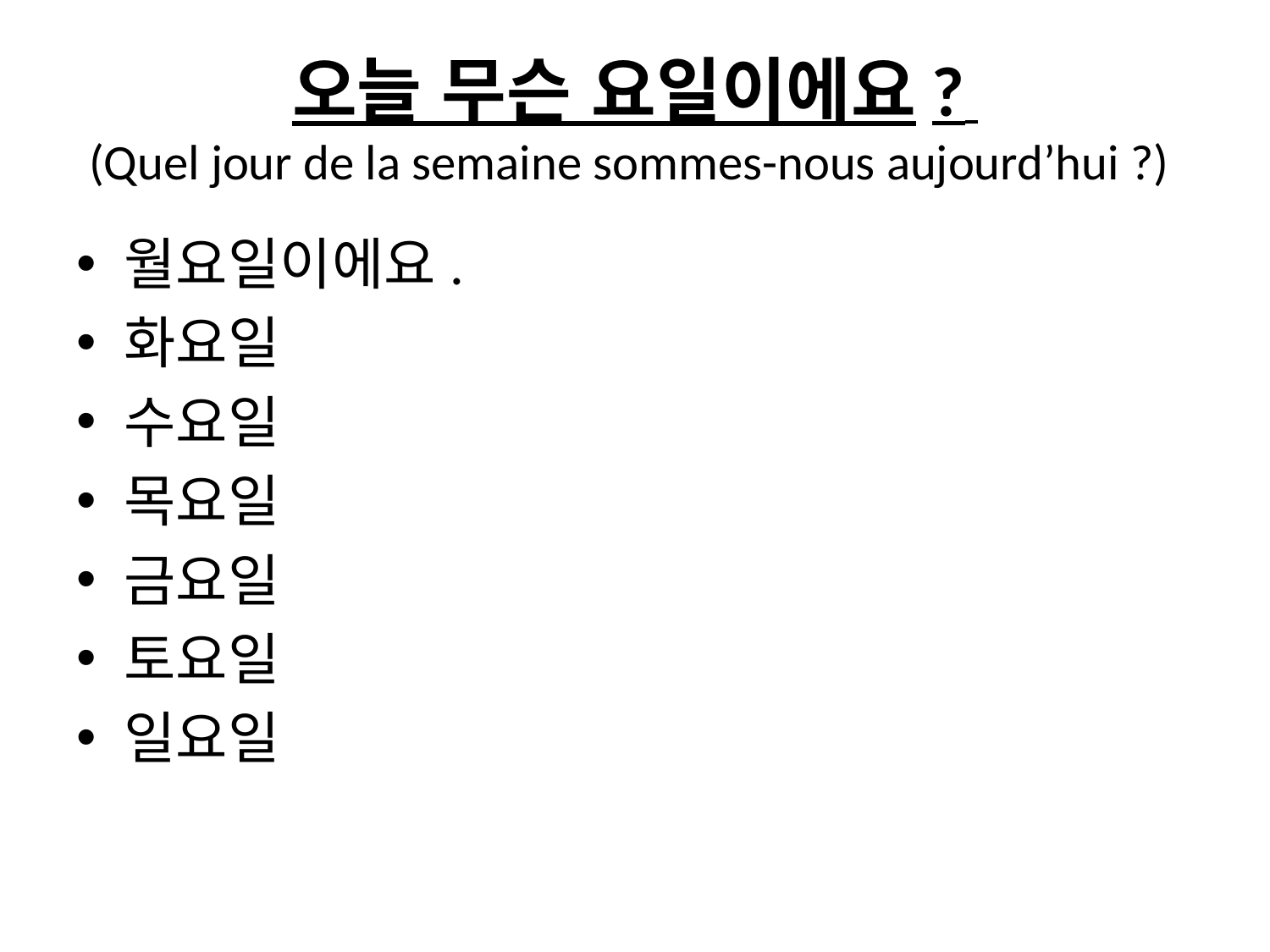

# 오늘 무슨 요일이에요? (Quel jour de la semaine sommes-nous aujourd’hui ?)
월요일이에요.
화요일
수요일
목요일
금요일
토요일
일요일